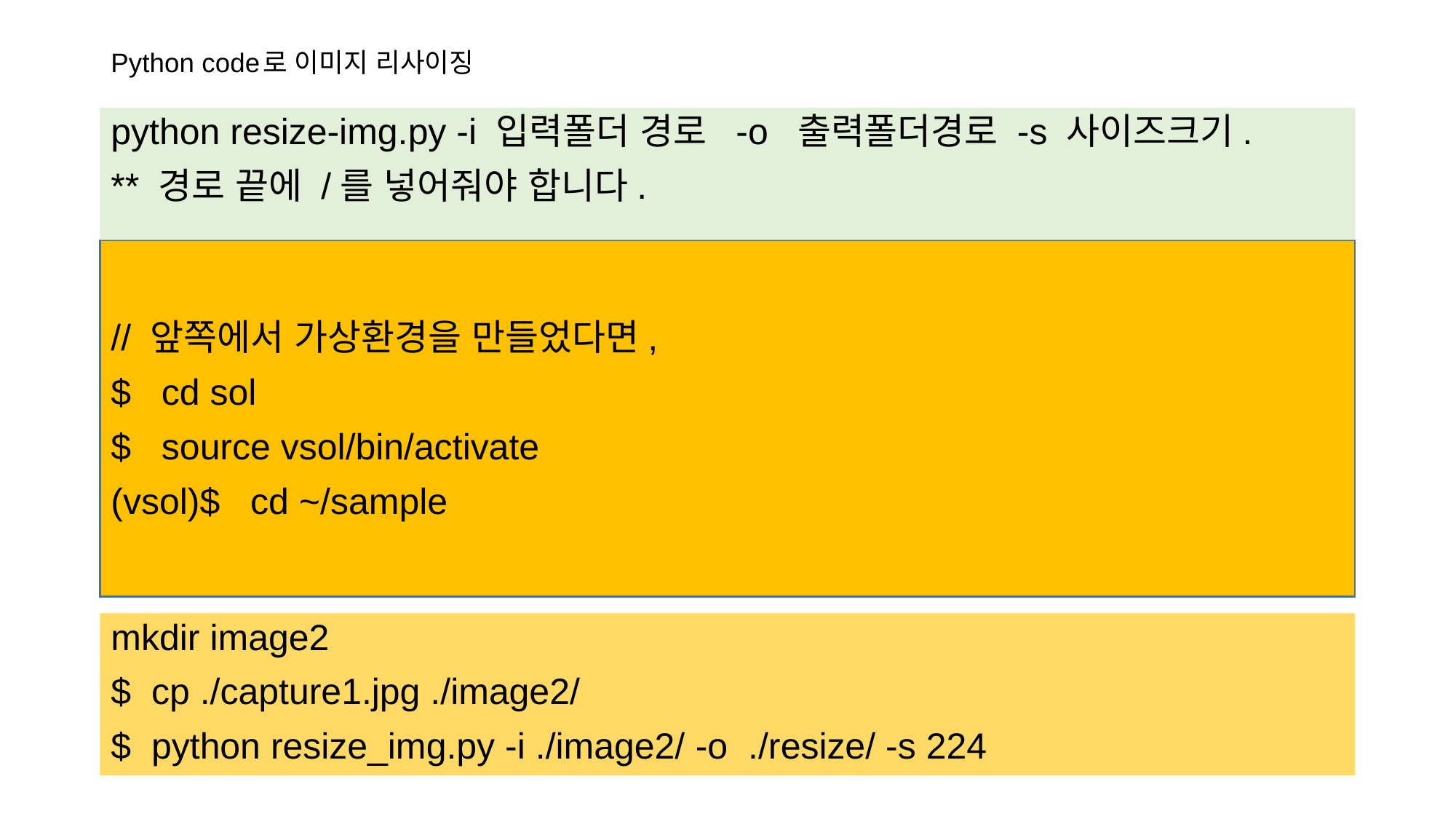

# Python code로 이미지 리사이징
python resize-img.py -i 입력폴더 경로  -o  출력폴더경로 -s 사이즈크기.
** 경로 끝에 /를 넣어줘야 합니다.

// 앞쪽에서 가상환경을 만들었다면,
$   cd sol
$   source vsol/bin/activate
(vsol)$   cd ~/sample

mkdir image2
$  cp ./capture1.jpg ./image2/
$  python resize_img.py -i ./image2/ -o  ./resize/ -s 224